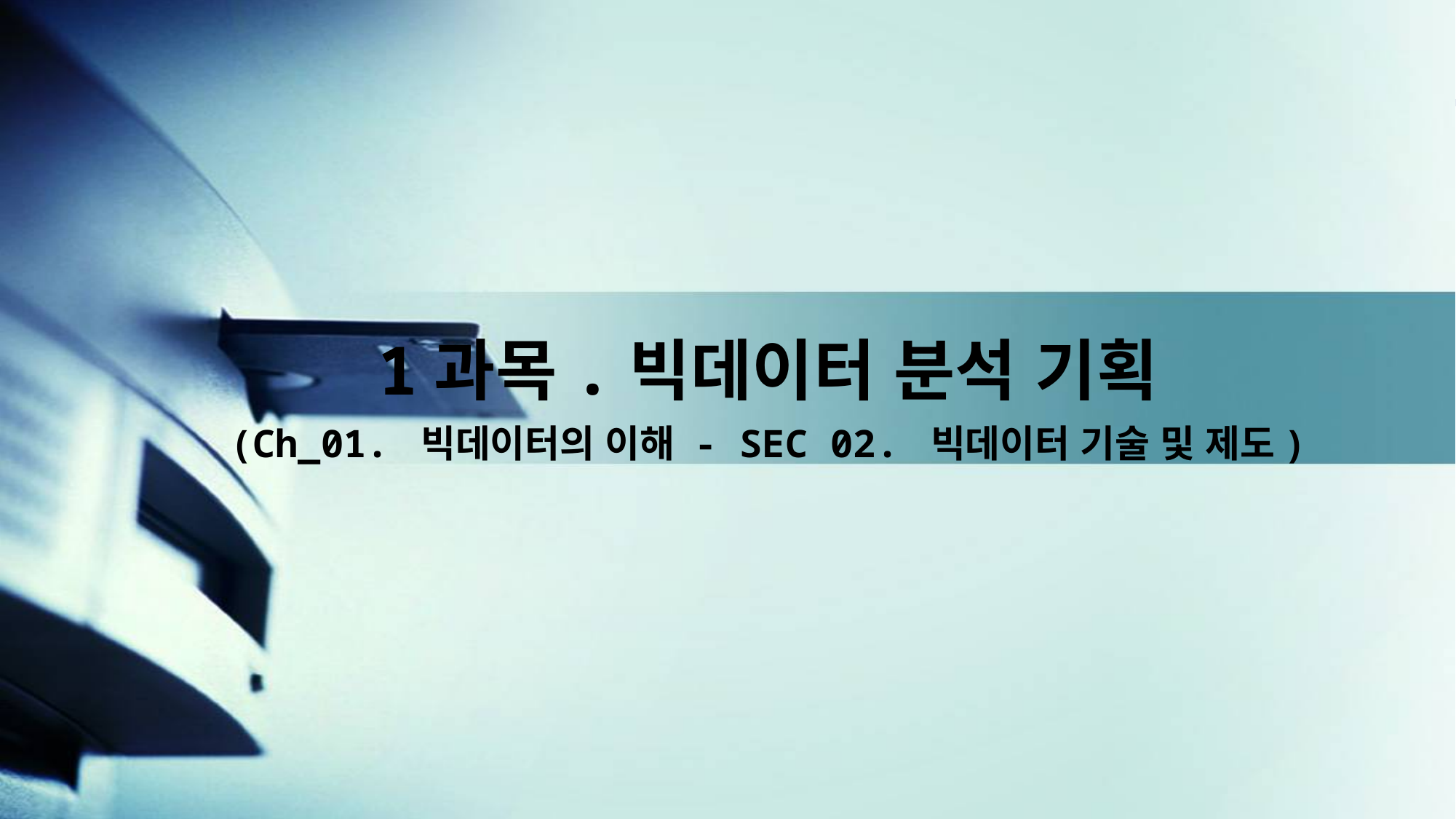

1과목.빅데이터 분석 기획
(Ch_01. 빅데이터의 이해 - SEC 02. 빅데이터 기술 및 제도)